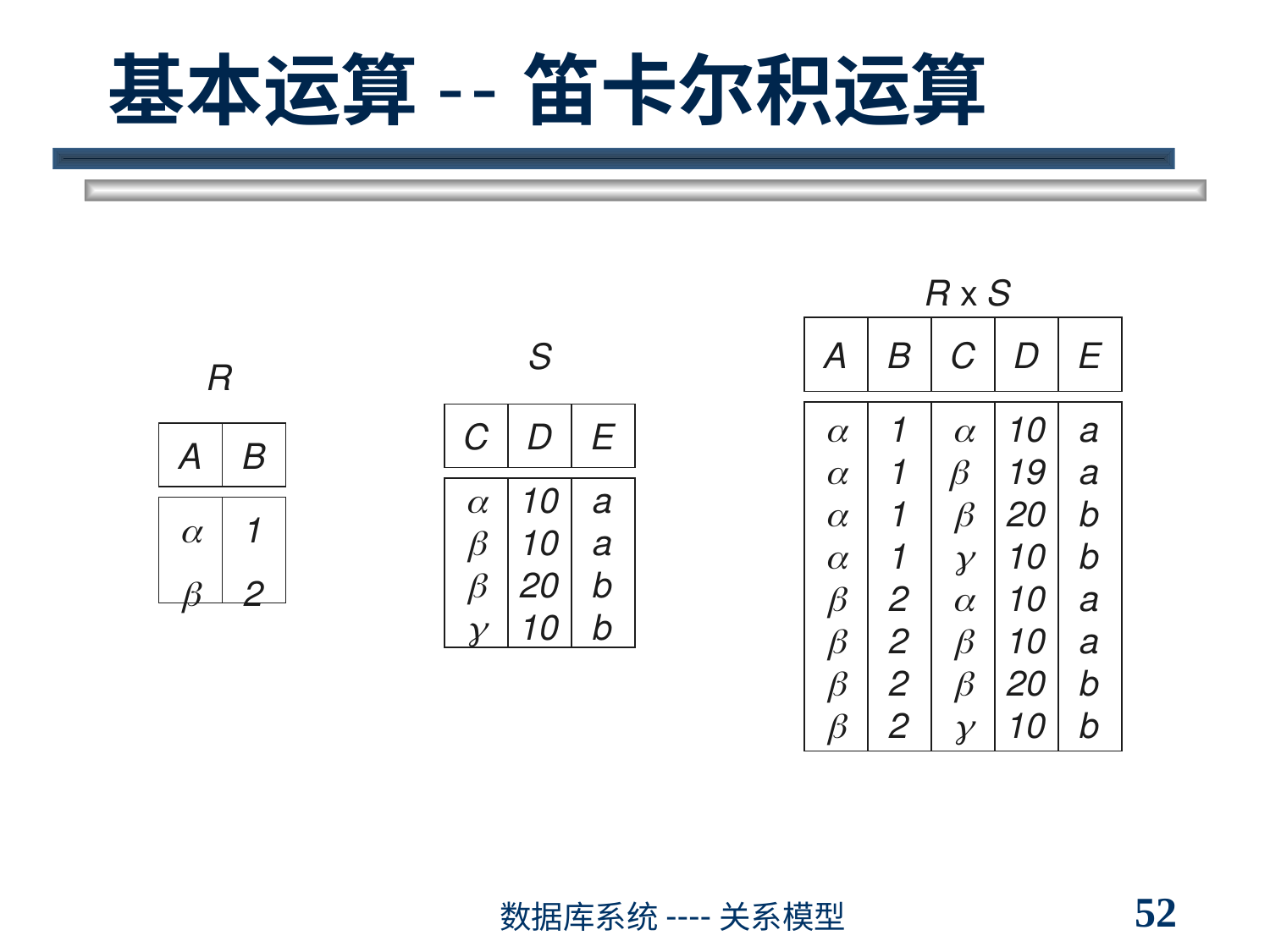

# 基本运算--笛卡尔积运算
R x S
A
B
C
D
E
α
α
α
α
β
β
β
β
1
1
1
1
2
2
2
2
α
β
β
γ
α
β
β
γ
10
19
20
10
10
10
20
10
a
a
b
b
a
a
b
b
S
C
D
E
α
β
β
γ
10
10
20
10
a
a
b
b
R
A
B
α
β
1
2
52
数据库系统----关系模型